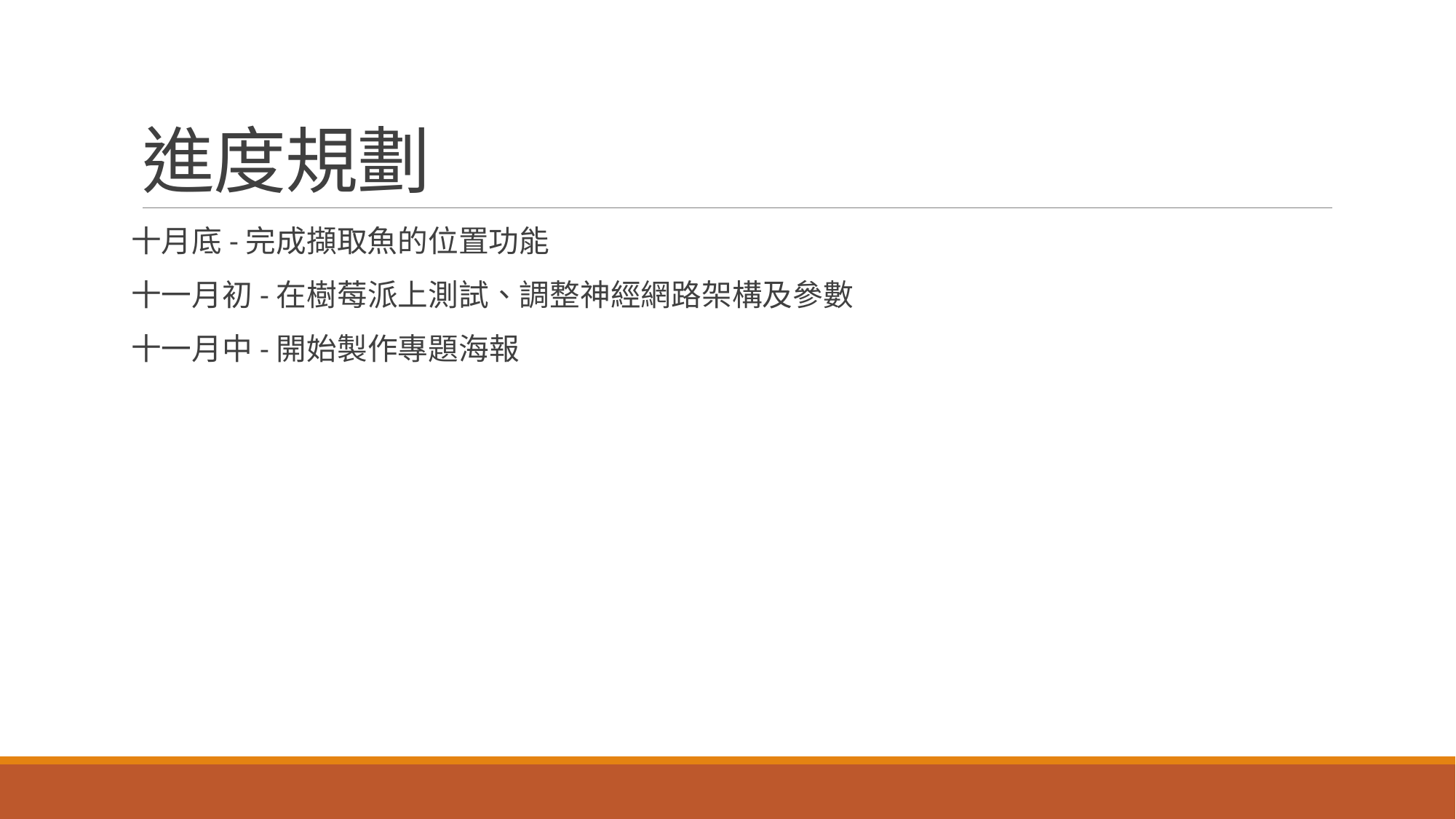

# 進度規劃
十月底-完成擷取魚的位置功能
十一月初-在樹莓派上測試、調整神經網路架構及參數
十一月中-開始製作專題海報